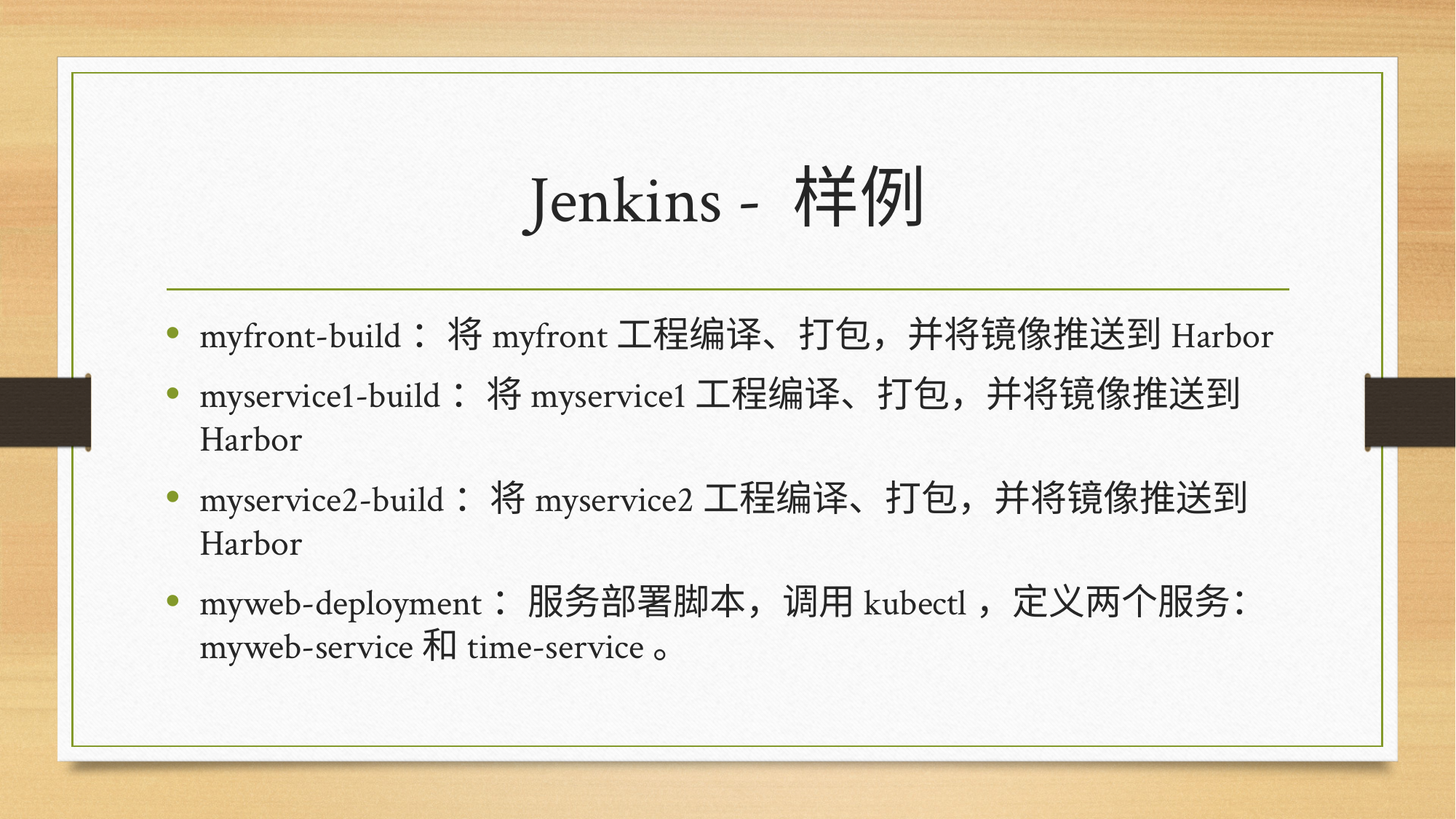

# Jenkins - 样例
myfront-build：将myfront工程编译、打包，并将镜像推送到Harbor
myservice1-build：将myservice1工程编译、打包，并将镜像推送到Harbor
myservice2-build：将myservice2工程编译、打包，并将镜像推送到Harbor
myweb-deployment：服务部署脚本，调用kubectl，定义两个服务：myweb-service和time-service。